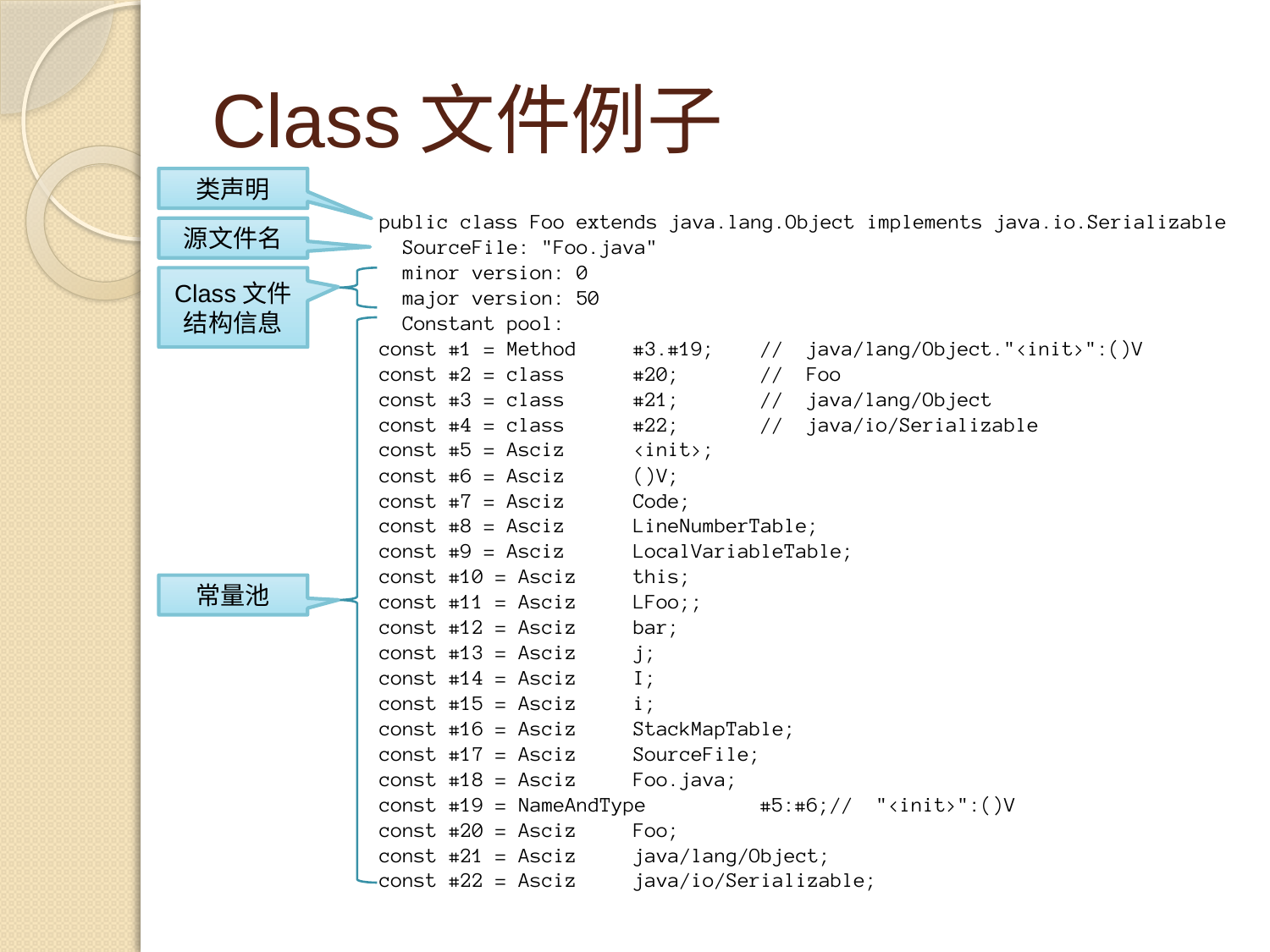

# Class文件例子
类声明
public class Foo extends java.lang.Object implements java.io.Serializable
  SourceFile: "Foo.java"
  minor version: 0
  major version: 50
  Constant pool:
const #1 = Method	#3.#19;	//  java/lang/Object."<init>":()V
const #2 = class	#20;	//  Foo
const #3 = class	#21;	//  java/lang/Object
const #4 = class	#22;	//  java/io/Serializable
const #5 = Asciz	<init>;
const #6 = Asciz	()V;
const #7 = Asciz	Code;
const #8 = Asciz	LineNumberTable;
const #9 = Asciz	LocalVariableTable;
const #10 = Asciz	this;
const #11 = Asciz	LFoo;;
const #12 = Asciz	bar;
const #13 = Asciz	j;
const #14 = Asciz	I;
const #15 = Asciz	i;
const #16 = Asciz	StackMapTable;
const #17 = Asciz	SourceFile;
const #18 = Asciz	Foo.java;
const #19 = NameAndType	#5:#6;//  "<init>":()V
const #20 = Asciz	Foo;
const #21 = Asciz	java/lang/Object;
const #22 = Asciz	java/io/Serializable;
源文件名
Class文件结构信息

常量池